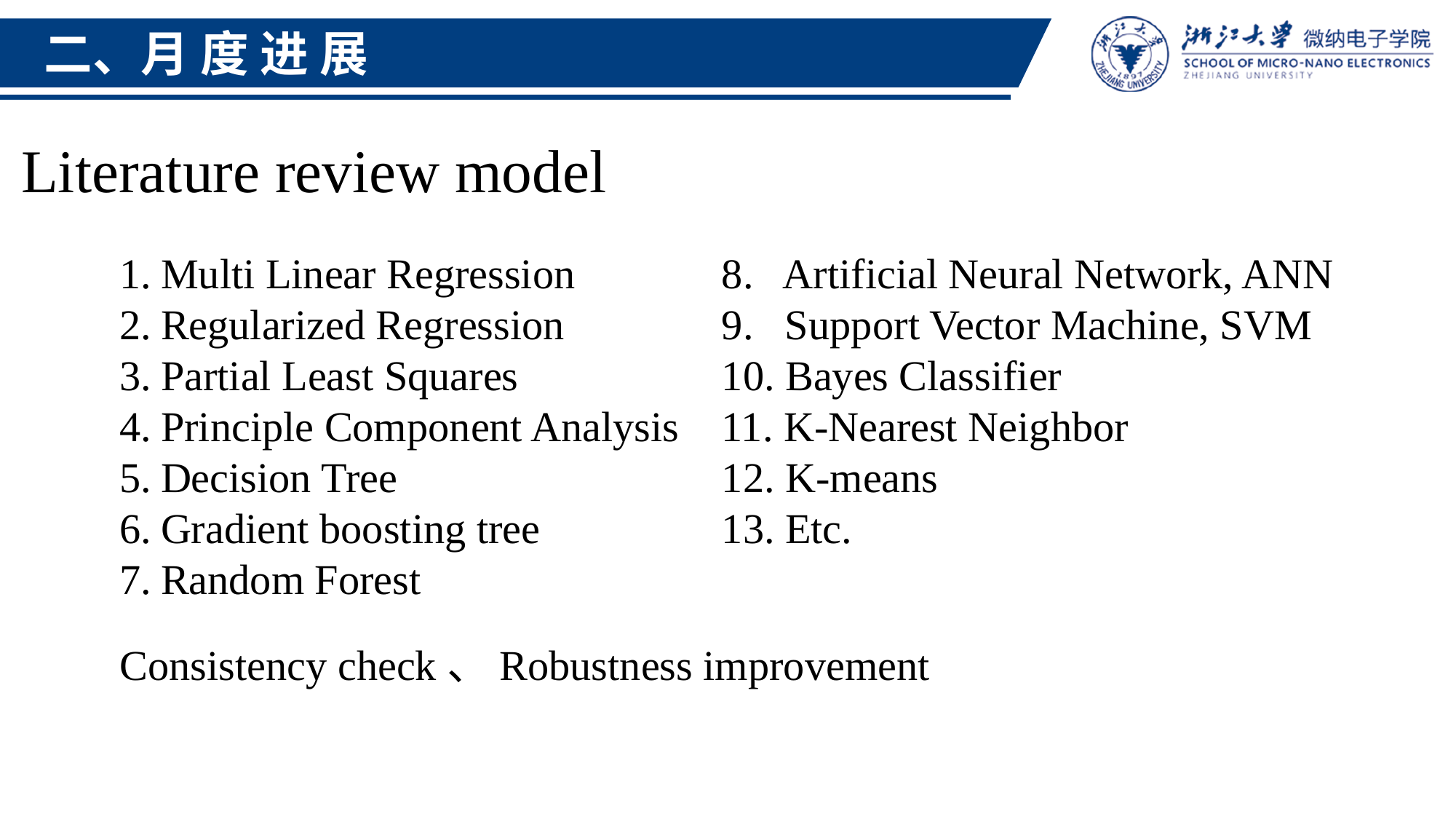

二、月 度 进 展
Literature review model
Multi Linear Regression
Regularized Regression
Partial Least Squares
Principle Component Analysis
Decision Tree
Gradient boosting tree
Random Forest

8.   Artificial Neural Network, ANN
9.   Support Vector Machine, SVM
10. Bayes Classifier
11. K-Nearest Neighbor
12. K-means
13. Etc.
Consistency check、Robustness improvement